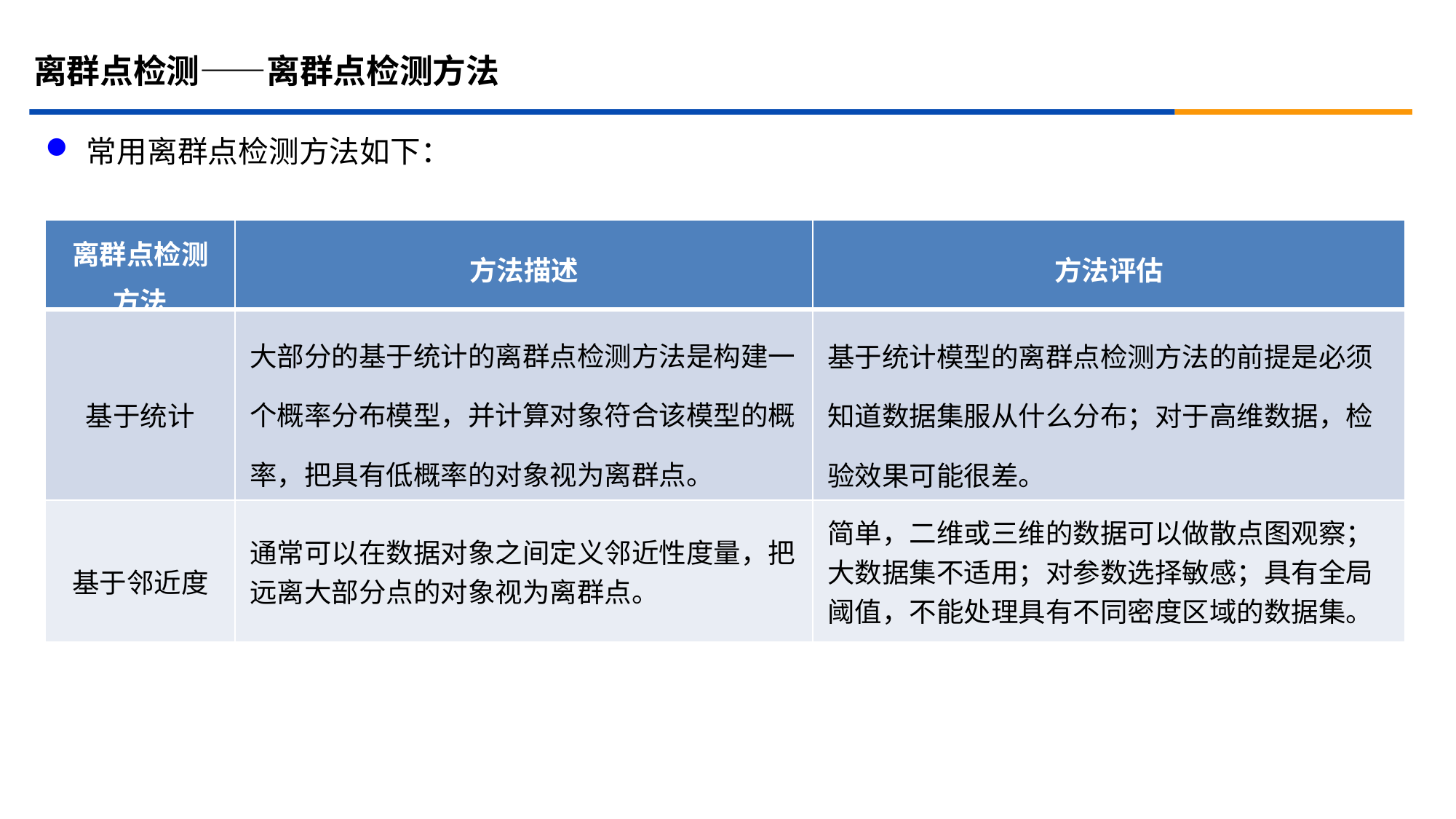

离群点检测——离群点检测方法
常用离群点检测方法如下：
| 离群点检测方法 | 方法描述 | 方法评估 |
| --- | --- | --- |
| 基于统计 | 大部分的基于统计的离群点检测方法是构建一个概率分布模型，并计算对象符合该模型的概率，把具有低概率的对象视为离群点。 | 基于统计模型的离群点检测方法的前提是必须知道数据集服从什么分布；对于高维数据，检验效果可能很差。 |
| 基于邻近度 | 通常可以在数据对象之间定义邻近性度量，把远离大部分点的对象视为离群点。 | 简单，二维或三维的数据可以做散点图观察；大数据集不适用；对参数选择敏感；具有全局阈值，不能处理具有不同密度区域的数据集。 |